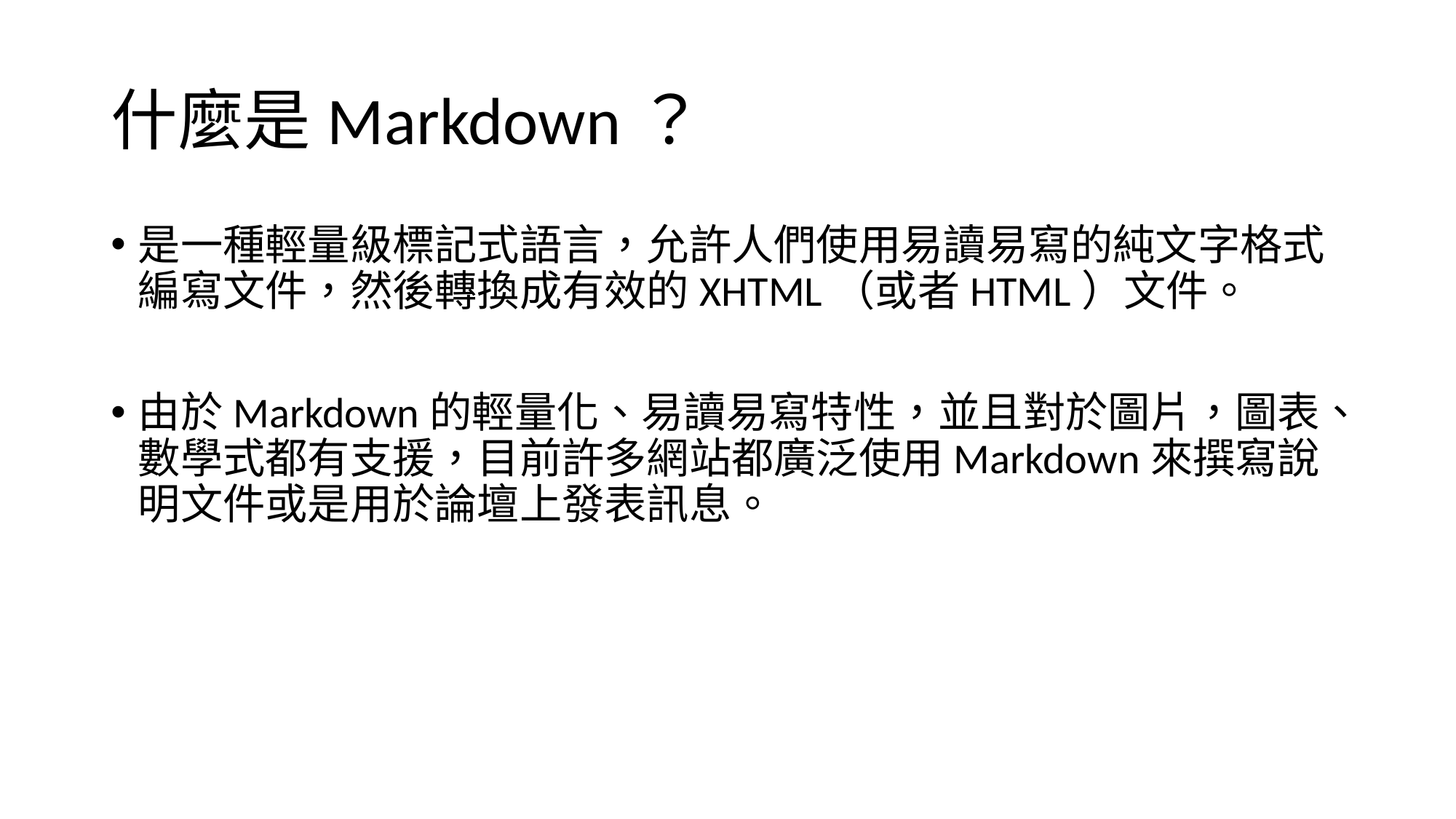

# 什麼是Markdown？
是一種輕量級標記式語言，允許人們使用易讀易寫的純文字格式編寫文件，然後轉換成有效的XHTML（或者HTML）文件。

由於Markdown的輕量化、易讀易寫特性，並且對於圖片，圖表、數學式都有支援，目前許多網站都廣泛使用Markdown來撰寫說明文件或是用於論壇上發表訊息。